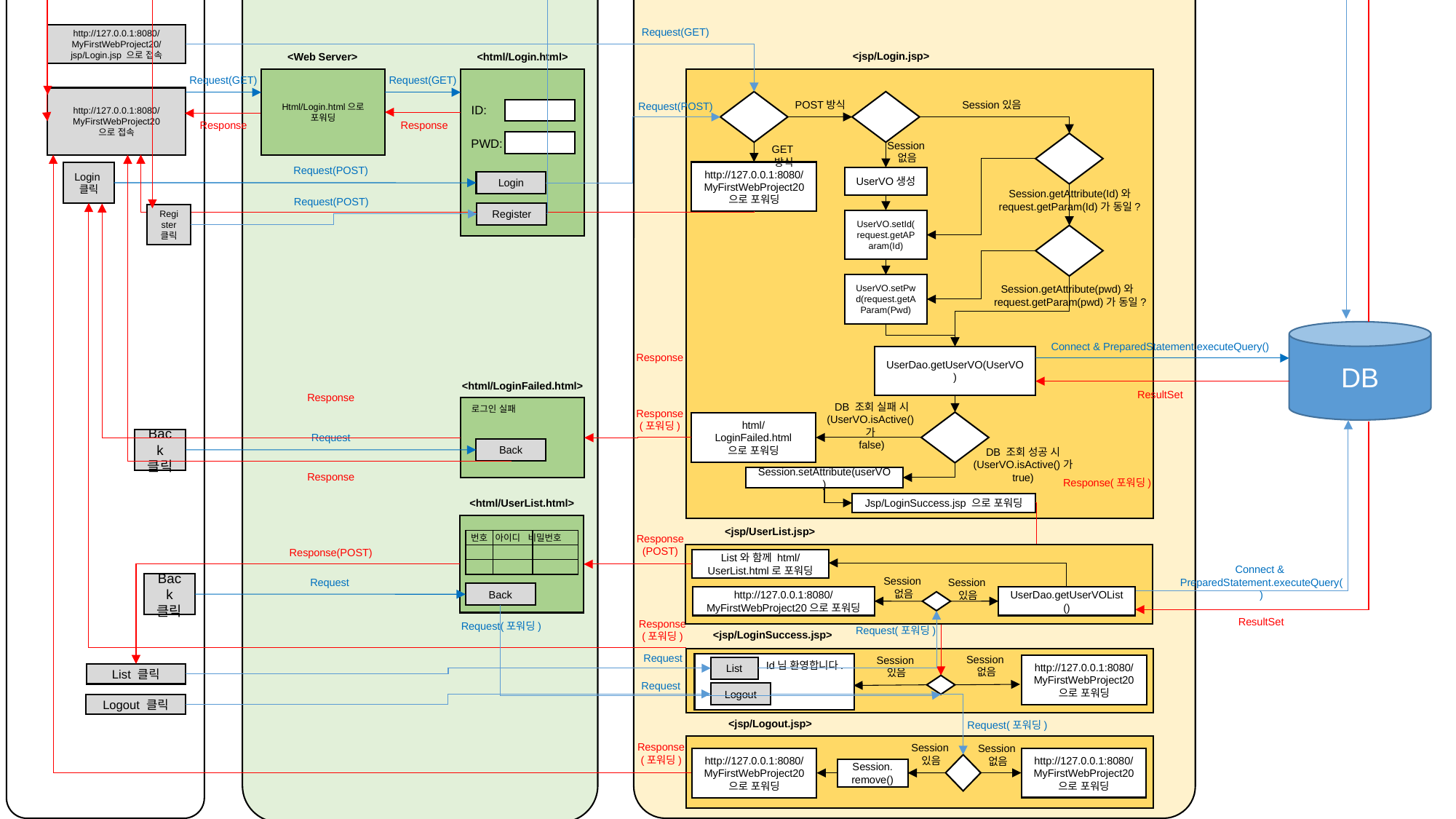

Client
Web Server
Web Application Server
Request(GET)
http://127.0.0.1:8080/
MyFirstWebProject20/
jsp/Register.jsp 으로 접속
<jsp/Register.jsp>

POST방식
Request(POST)
<html/Register.html>

Session
있음
Session없음
ID:

GET방식
Response
PWD:

http://127.0.0.1:8080/
MyFirstWebProject20
으로 포워딩
jsp/LoginSuccess.jsp으로 포워딩
UserVO생성
Submit
클릭
Submit
Request(POST)
UserVO.setId(request.getAParam(Id)
Response
UserVO.setPwd(request.getAParam(Pwd)
Request
(POST)
ResultSet
UserDao.createUserVO(UserVO)
Response
(포워딩)
<html/RegisterFailed.html>
Connect & PreparedStatement.executeUpdate()
DB 생성 실패 시
(UserVO.isActive()가
false)
등록에 실패하였습니다.

html/
RegisterFailed.html
으로 포워딩
Back 클릭
Back
DB 생성 성공 시
(UserVO.isActive()가 true)
Request
Session.setAttribute(userVo)
Response
(포워딩)
Jsp/LoginSuccess.jsp
으로 포워딩
Response
Request(GET)
http://127.0.0.1:8080/
MyFirstWebProject20/
jsp/Login.jsp 으로 접속
<jsp/Login.jsp>
<Web Server>
<html/Login.html>
Request(GET)
Request(GET)
Html/Login.html으로
포워딩

http://127.0.0.1:8080/
MyFirstWebProject20
으로 접속

POST방식
Session있음
Request(POST)
ID:

Response
Response
PWD:

Session없음
GET방식
Request(POST)
http://127.0.0.1:8080/
MyFirstWebProject20
으로 포워딩
Login
클릭
UserVO생성
Login
Session.getAttribute(Id)와 request.getParam(Id)가 동일?
Request(POST)
Register
Register
클릭
UserVO.setId(request.getAParam(Id)

UserVO.setPwd(request.getAParam(Pwd)
Session.getAttribute(pwd)와 request.getParam(pwd)가 동일?
DB
Connect & PreparedStatement.executeQuery()
Response
UserDao.getUserVO(UserVO)
<html/LoginFailed.html>
ResultSet
Response
DB 조회 실패 시
(UserVO.isActive()가
false)
로그인 실패
Response
(포워딩)

html/
LoginFailed.html
으로 포워딩
Request
Back 클릭
Back
DB 조회 성공 시
(UserVO.isActive()가 true)
Response
Session.setAttribute(userVO)
Response(포워딩)
<html/UserList.html>
Jsp/LoginSuccess.jsp 으로 포워딩

번호   아이디   비밀번호
<jsp/UserList.jsp>
Response
(POST)
|  |  |  |
| --- | --- | --- |
|  |  |  |
|  |  |  |
Response(POST)

List와 함께 html/
UserList.html로 포워딩
Connect &
PreparedStatement.executeQuery()
Session없음
Request
Session있음
Back 클릭
Back
http://127.0.0.1:8080/
MyFirstWebProject20으로 포워딩
UserDao.getUserVOList()

ResultSet
Response
(포워딩)
Request(포워딩)
Request(포워딩)
<jsp/LoginSuccess.jsp>
Request
Session없음
Session있음

Id님 환영합니다.
http://127.0.0.1:8080/
MyFirstWebProject20
으로 포워딩
List
List 클릭
Request

Logout
Logout 클릭
<jsp/Logout.jsp>
Request(포워딩)
Response
(포워딩)
Session있음

Session없음
http://127.0.0.1:8080/
MyFirstWebProject20
으로 포워딩
http://127.0.0.1:8080/
MyFirstWebProject20
으로 포워딩

Session.
remove()